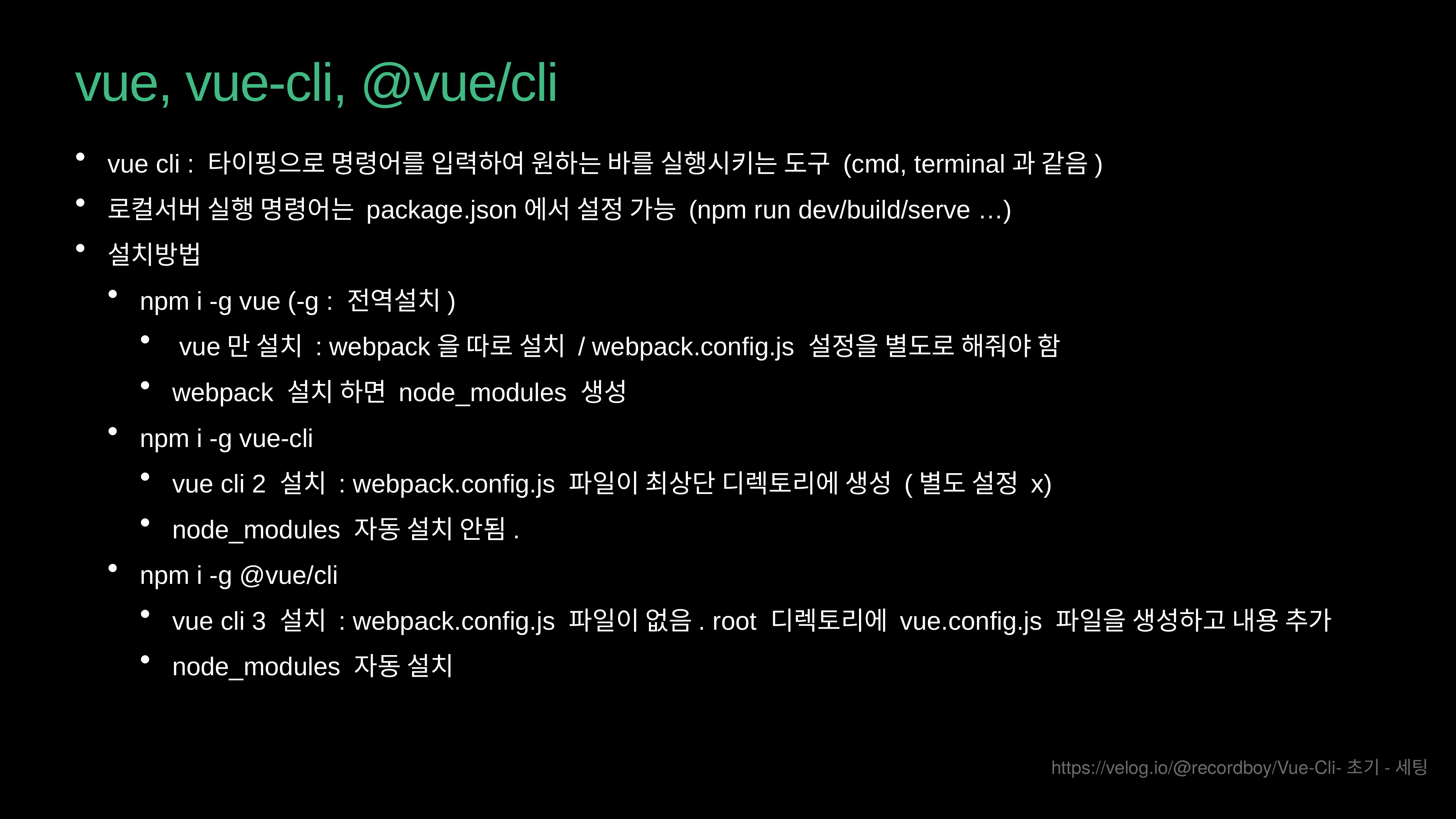

# vue, vue-cli, @vue/cli
vue cli : 타이핑으로 명령어를 입력하여 원하는 바를 실행시키는 도구 (cmd, terminal과 같음)
로컬서버 실행 명령어는 package.json에서 설정 가능 (npm run dev/build/serve …)
설치방법
npm i -g vue (-g : 전역설치)
 vue만 설치 : webpack을 따로 설치 / webpack.config.js 설정을 별도로 해줘야 함
webpack 설치 하면 node_modules 생성
npm i -g vue-cli
vue cli 2 설치 : webpack.config.js 파일이 최상단 디렉토리에 생성 (별도 설정 x)
node_modules 자동 설치 안됨.
npm i -g @vue/cli
vue cli 3 설치 : webpack.config.js 파일이 없음. root 디렉토리에 vue.config.js 파일을 생성하고 내용 추가
node_modules 자동 설치
https://velog.io/@recordboy/Vue-Cli-초기-세팅